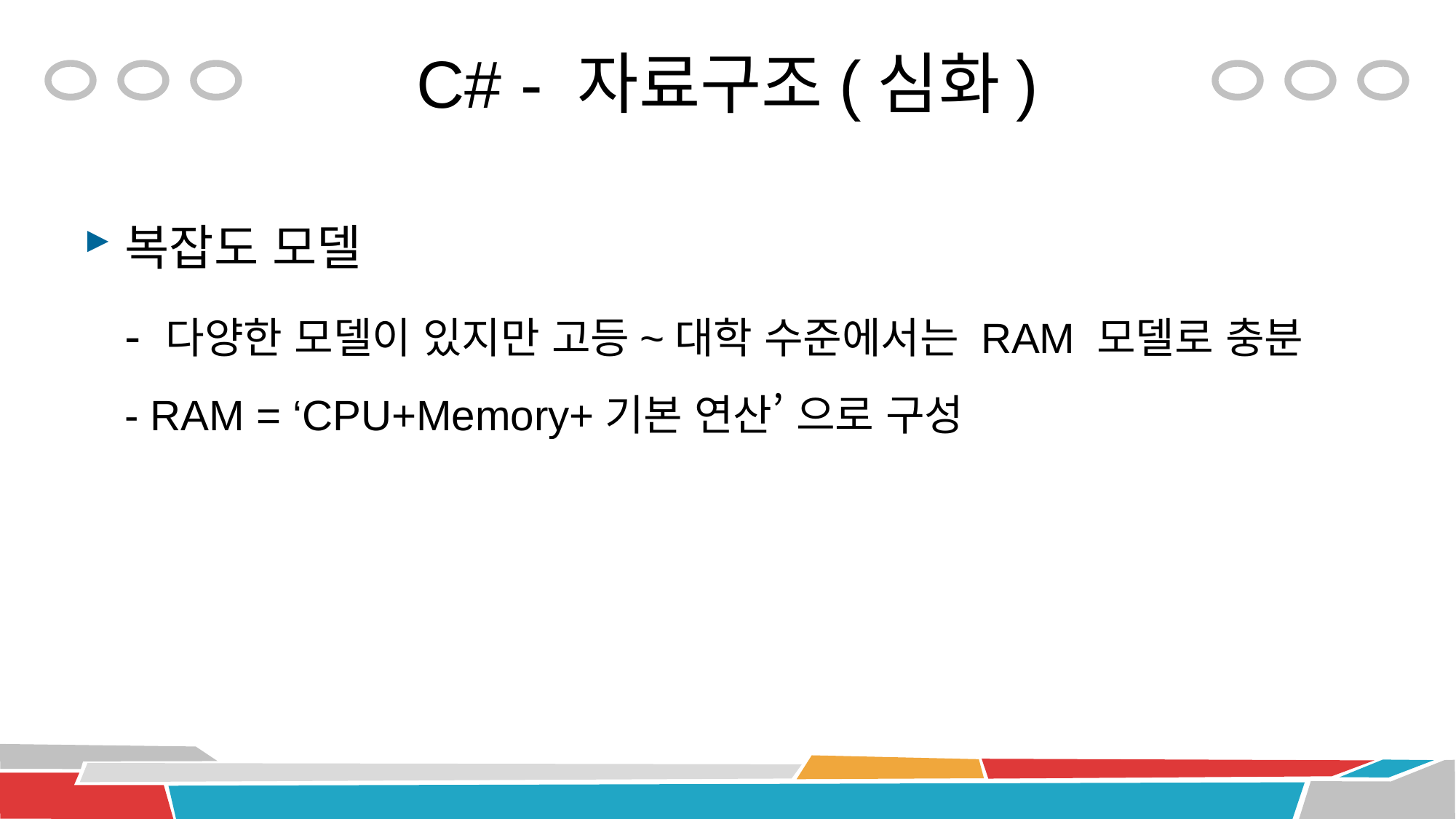

# C# - 자료구조(심화)
복잡도 모델
- 다양한 모델이 있지만 고등~대학 수준에서는 RAM 모델로 충분
- RAM = ‘CPU+Memory+기본 연산’ 으로 구성